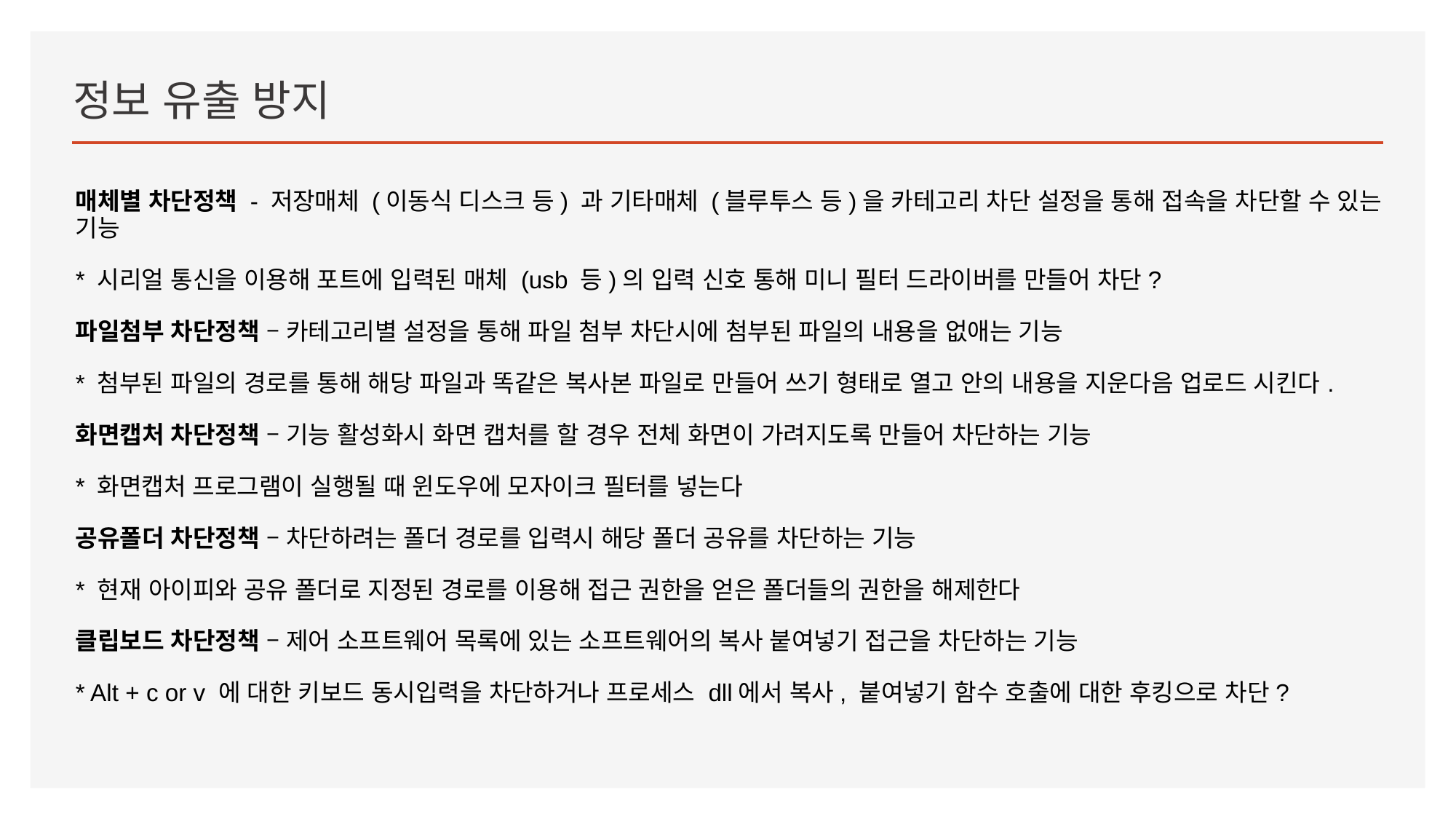

# 정보 유출 방지
매체별 차단정책 - 저장매체 (이동식 디스크 등) 과 기타매체 (블루투스 등)을 카테고리 차단 설정을 통해 접속을 차단할 수 있는 기능
* 시리얼 통신을 이용해 포트에 입력된 매체 (usb 등)의 입력 신호 통해 미니 필터 드라이버를 만들어 차단?
파일첨부 차단정책 – 카테고리별 설정을 통해 파일 첨부 차단시에 첨부된 파일의 내용을 없애는 기능
* 첨부된 파일의 경로를 통해 해당 파일과 똑같은 복사본 파일로 만들어 쓰기 형태로 열고 안의 내용을 지운다음 업로드 시킨다.
화면캡처 차단정책 – 기능 활성화시 화면 캡처를 할 경우 전체 화면이 가려지도록 만들어 차단하는 기능
* 화면캡처 프로그램이 실행될 때 윈도우에 모자이크 필터를 넣는다
공유폴더 차단정책 – 차단하려는 폴더 경로를 입력시 해당 폴더 공유를 차단하는 기능
* 현재 아이피와 공유 폴더로 지정된 경로를 이용해 접근 권한을 얻은 폴더들의 권한을 해제한다
클립보드 차단정책 – 제어 소프트웨어 목록에 있는 소프트웨어의 복사 붙여넣기 접근을 차단하는 기능
* Alt + c or v 에 대한 키보드 동시입력을 차단하거나 프로세스 dll에서 복사, 붙여넣기 함수 호출에 대한 후킹으로 차단?